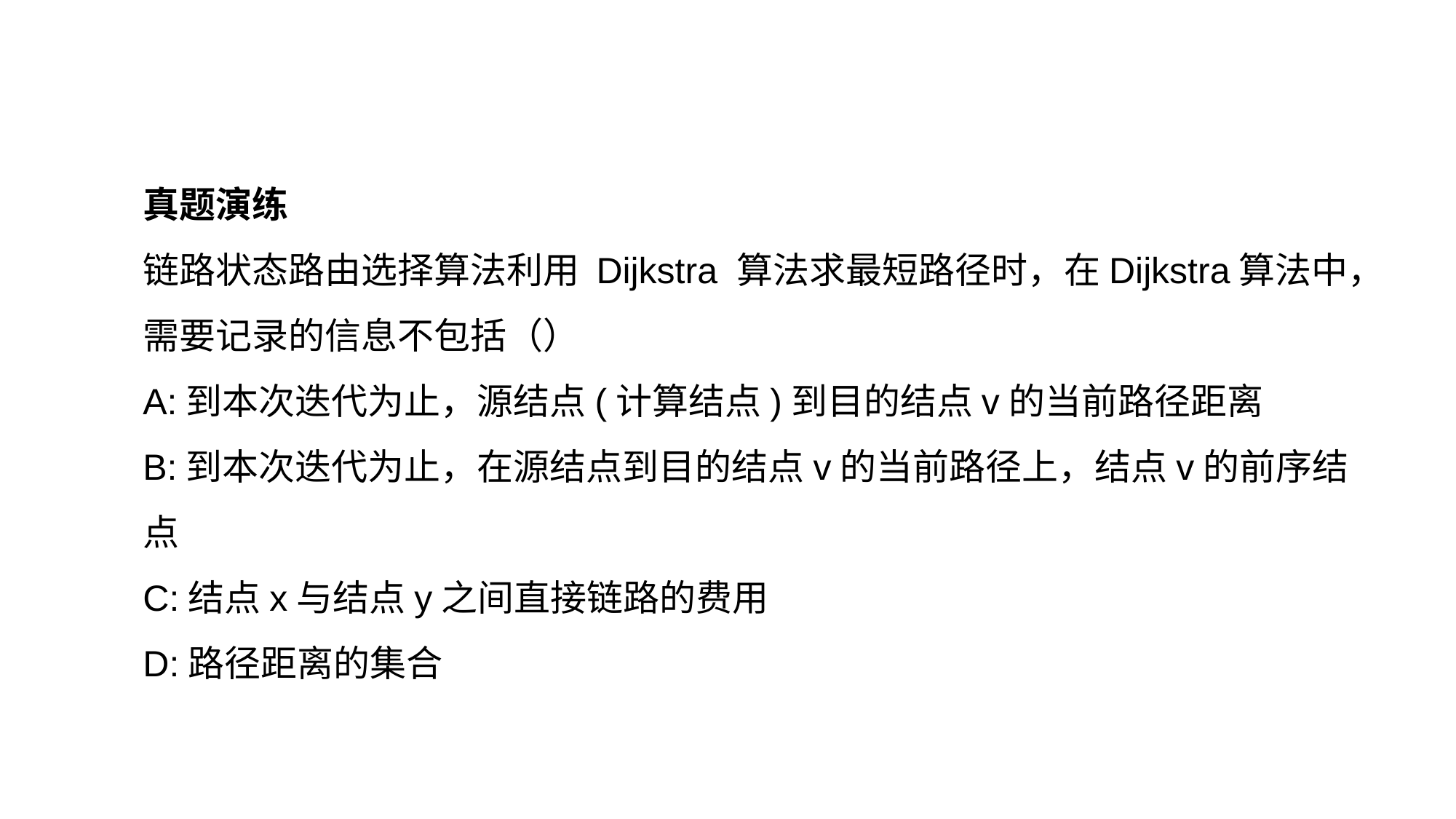

真题演练
链路状态路由选择算法利用 Dijkstra 算法求最短路径时，在Dijkstra算法中，需要记录的信息不包括（）
A:到本次迭代为止，源结点(计算结点)到目的结点v的当前路径距离
B:到本次迭代为止，在源结点到目的结点v的当前路径上，结点v的前序结点
C:结点x与结点y之间直接链路的费用
D:路径距离的集合